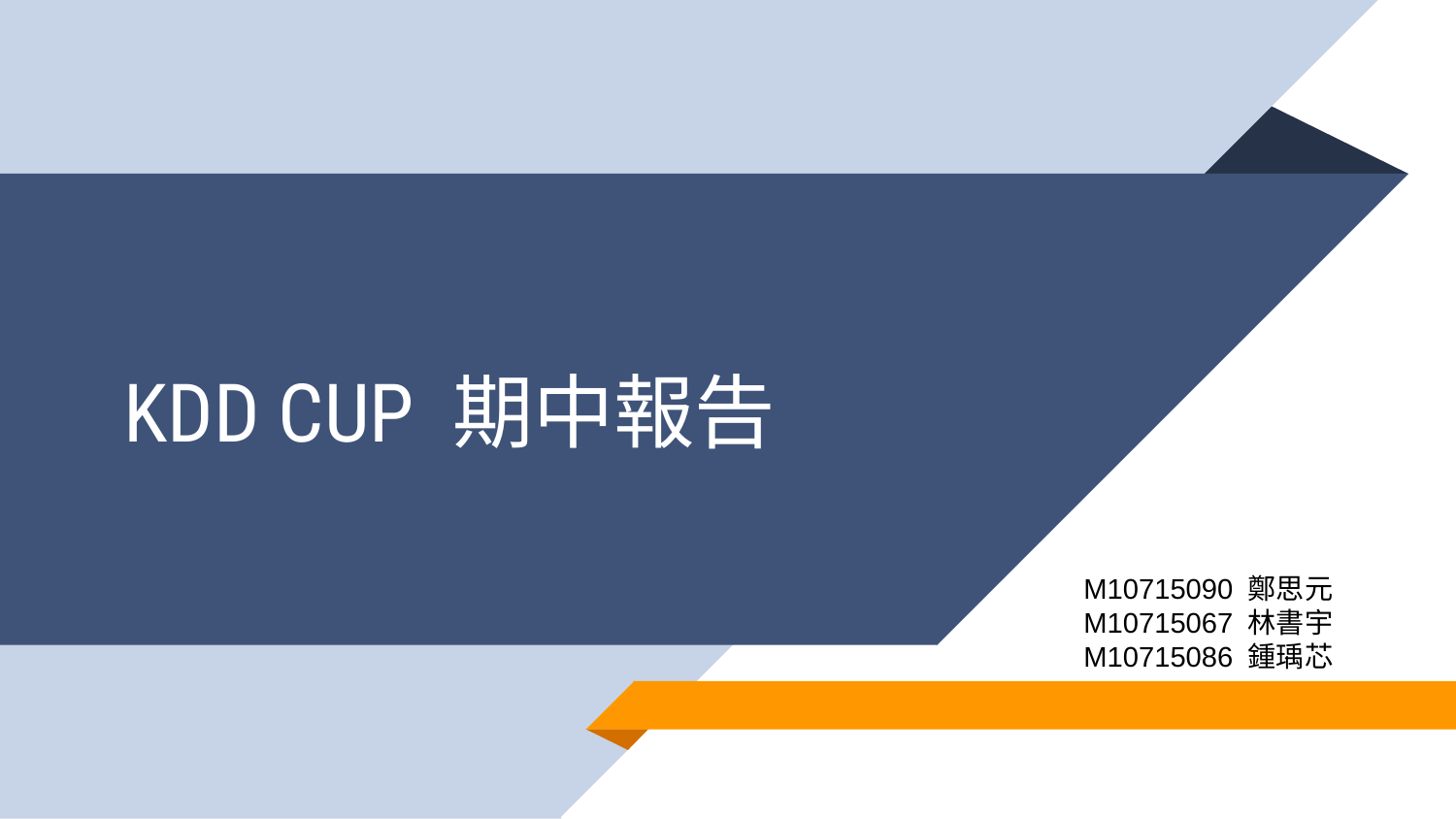

# KDD CUP 期中報告
M10715090 鄭思元
M10715067 林書宇
M10715086 鍾瑀芯